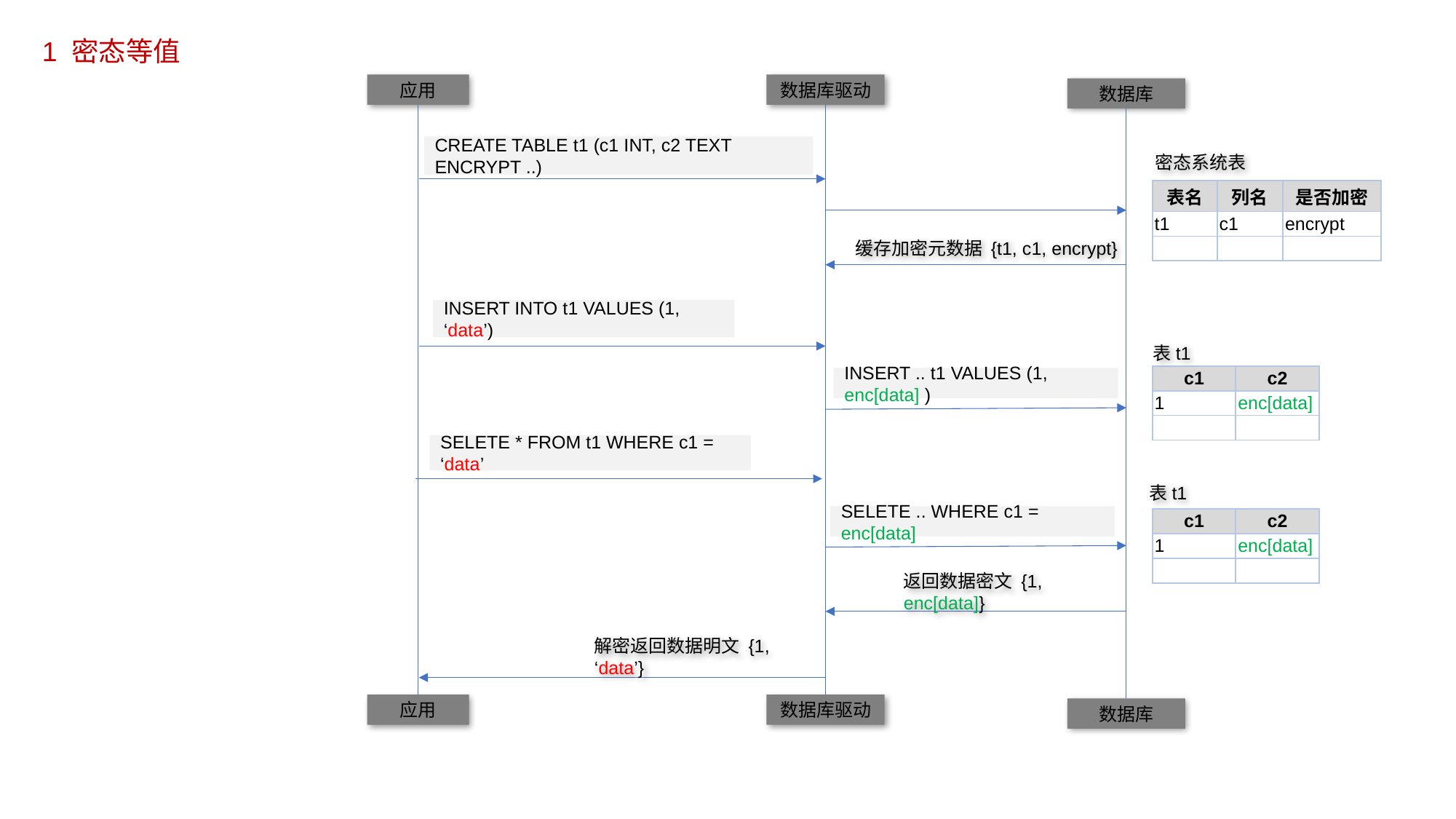

1 密态等值
应用
数据库驱动
数据库
CREATE TABLE t1 (c1 INT, c2 TEXT ENCRYPT ..)
密态系统表
| 表名 | 列名 | 是否加密 |
| --- | --- | --- |
| t1 | c1 | encrypt |
|  |  |  |
缓存加密元数据 {t1, c1, encrypt}
INSERT INTO t1 VALUES (1, ‘data’)
表t1
| c1 | c2 |
| --- | --- |
| 1 | enc[data] |
|  |  |
INSERT .. t1 VALUES (1, enc[data] )
SELETE * FROM t1 WHERE c1 = ‘data’
表t1
SELETE .. WHERE c1 = enc[data]
| c1 | c2 |
| --- | --- |
| 1 | enc[data] |
|  |  |
返回数据密文 {1, enc[data]}
解密返回数据明文 {1, ‘data’}
应用
数据库驱动
数据库